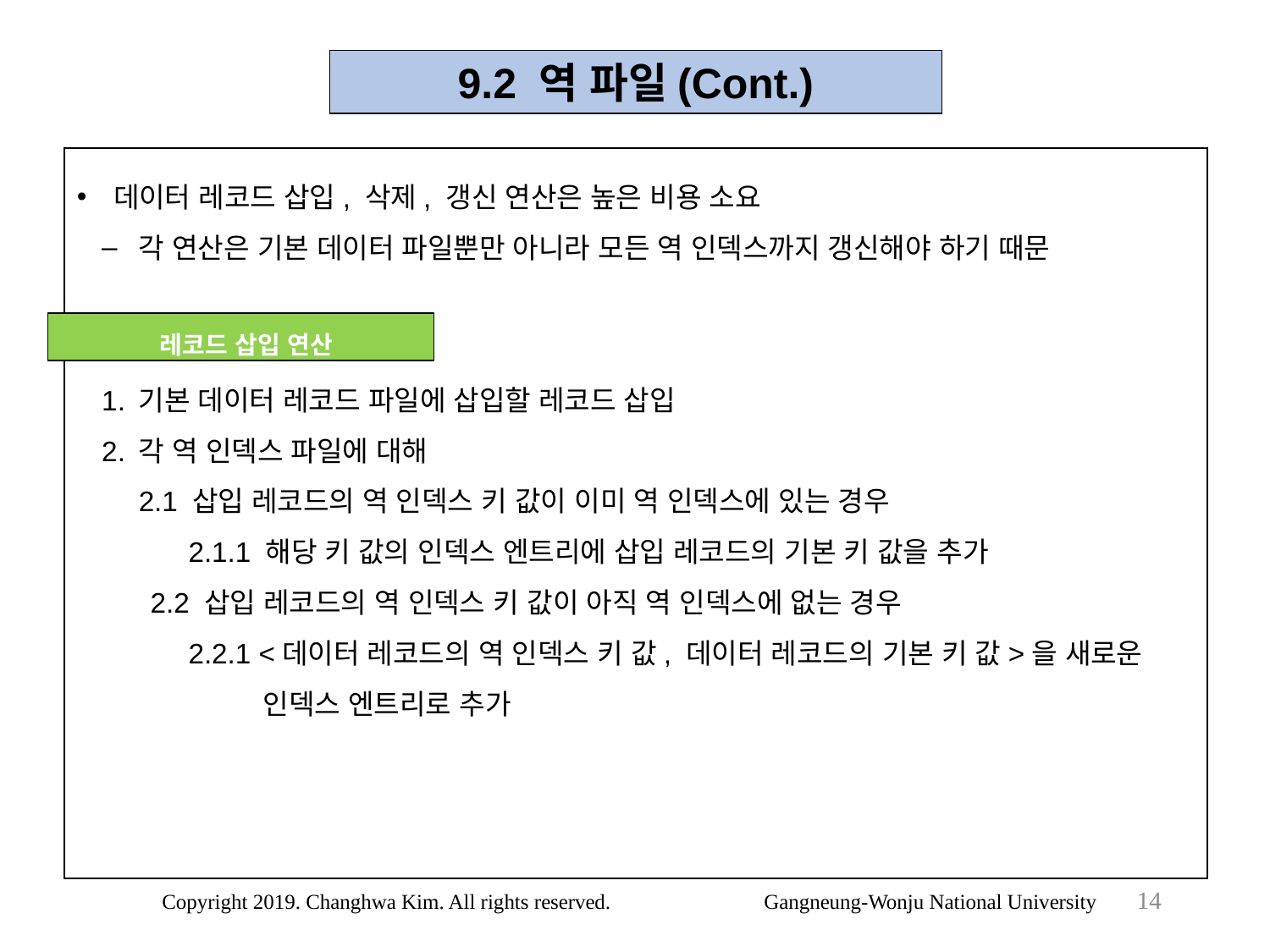

9.2 역 파일(Cont.)

데이터 레코드 삽입, 삭제, 갱신 연산은 높은 비용 소요
각 연산은 기본 데이터 파일뿐만 아니라 모든 역 인덱스까지 갱신해야 하기 때문

기본 데이터 레코드 파일에 삽입할 레코드 삽입
각 역 인덱스 파일에 대해
2.1 삽입 레코드의 역 인덱스 키 값이 이미 역 인덱스에 있는 경우
2.1.1 해당 키 값의 인덱스 엔트리에 삽입 레코드의 기본 키 값을 추가
2.2 삽입 레코드의 역 인덱스 키 값이 아직 역 인덱스에 없는 경우
2.2.1 <데이터 레코드의 역 인덱스 키 값, 데이터 레코드의 기본 키 값>을 새로운 인덱스 엔트리로 추가
 레코드 삽입 연산
14
Copyright 2019. Changhwa Kim. All rights reserved.                             Gangneung-Wonju National University